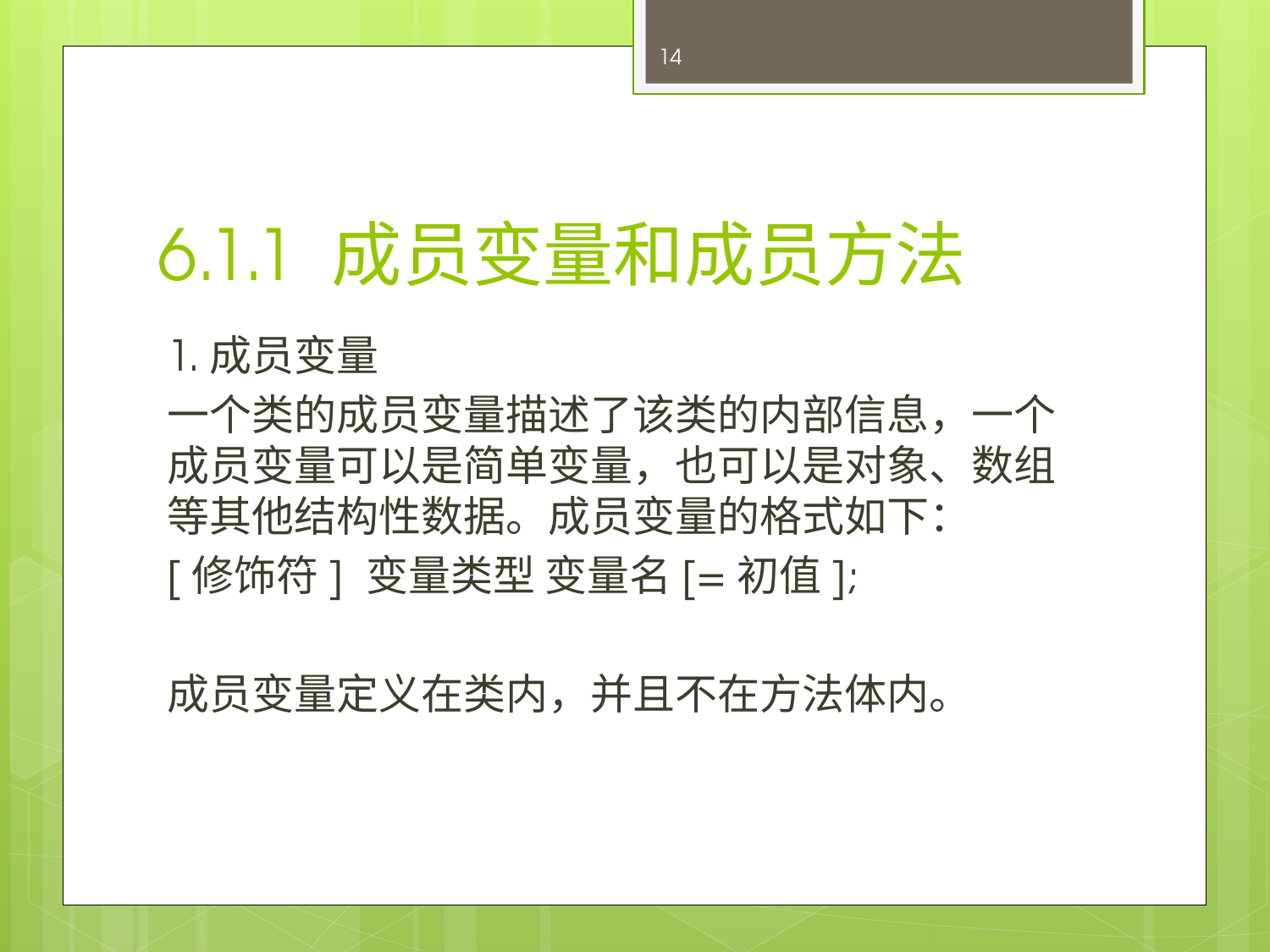

14
# 6.1.1 成员变量和成员方法
1.成员变量
一个类的成员变量描述了该类的内部信息，一个成员变量可以是简单变量，也可以是对象、数组等其他结构性数据。成员变量的格式如下：
[修饰符] 变量类型 变量名[=初值];

成员变量定义在类内，并且不在方法体内。